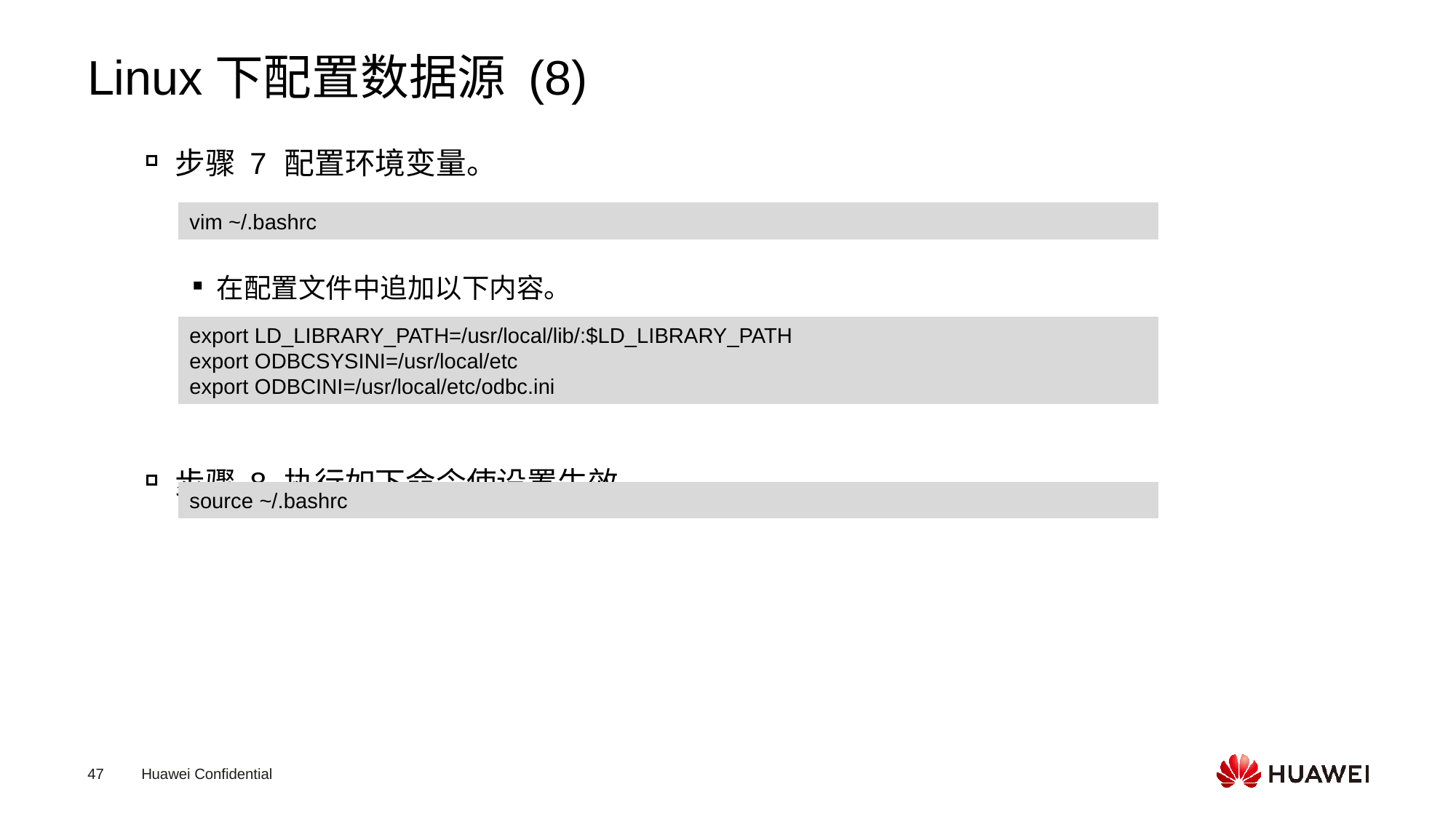

# Linux下配置数据源 (8)
步骤 7	配置环境变量。

在配置文件中追加以下内容。

步骤 8	执行如下命令使设置生效。

vim ~/.bashrc
export LD_LIBRARY_PATH=/usr/local/lib/:$LD_LIBRARY_PATH
export ODBCSYSINI=/usr/local/etc
export ODBCINI=/usr/local/etc/odbc.ini
source ~/.bashrc